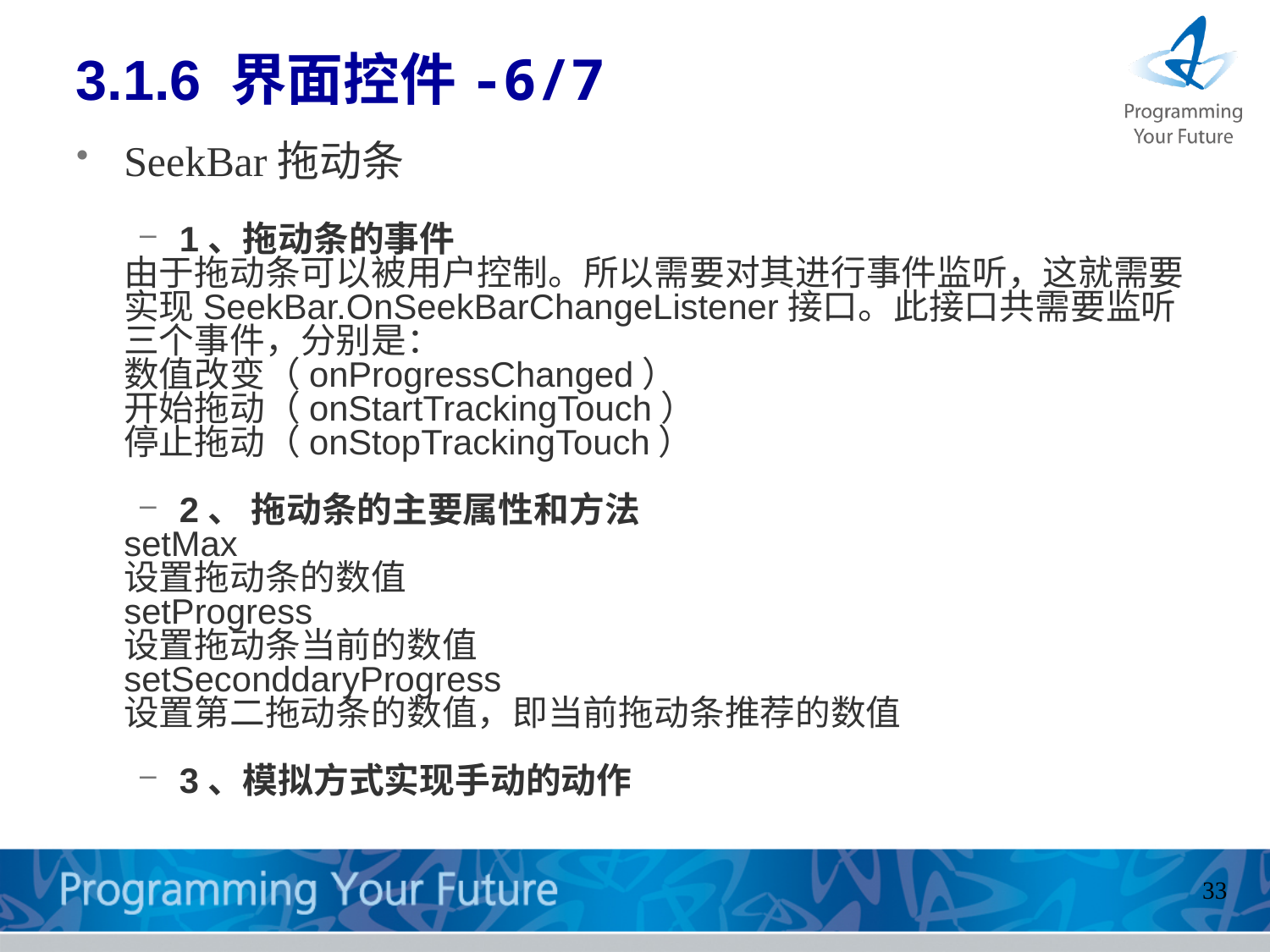

3.1.6 界面控件-6/7
SeekBar拖动条

1、拖动条的事件
	由于拖动条可以被用户控制。所以需要对其进行事件监听，这就需要实现SeekBar.OnSeekBarChangeListener接口。此接口共需要监听三个事件，分别是：
	数值改变（onProgressChanged）
	开始拖动（onStartTrackingTouch）
	停止拖动（onStopTrackingTouch）

2、 拖动条的主要属性和方法
	setMax     
设置拖动条的数值
	setProgress
设置拖动条当前的数值
	setSeconddaryProgress
设置第二拖动条的数值，即当前拖动条推荐的数值

3、模拟方式实现手动的动作